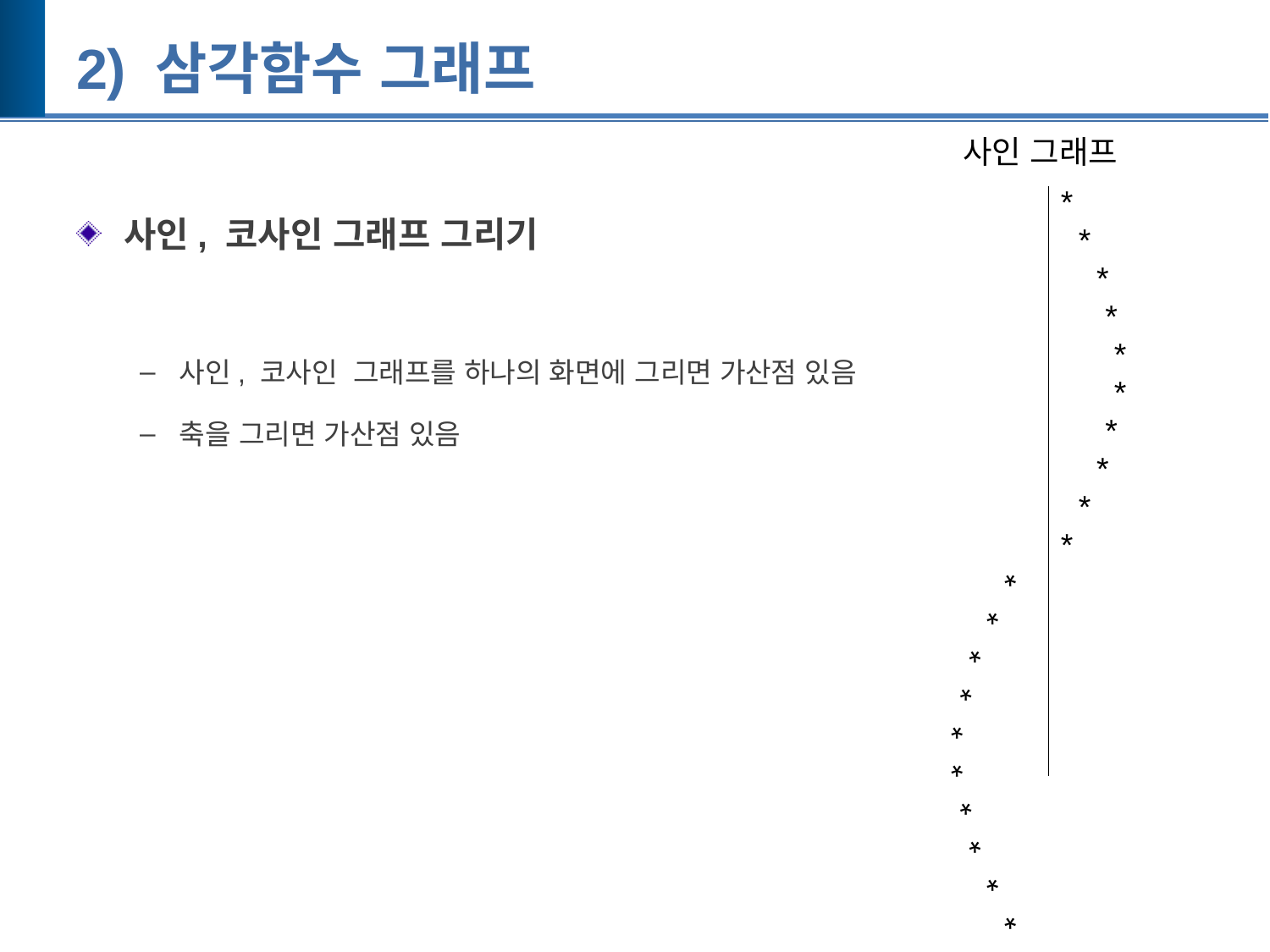

# 2) 삼각함수 그래프
사인 그래프
*
  *
    *
     *
      *
      *
     *
    *
  *
*
사인, 코사인 그래프 그리기

사인, 코사인  그래프를 하나의 화면에 그리면 가산점 있음
축을 그리면 가산점 있음

*
  *
    *
     *
      *
      *
     *
    *
  *
*